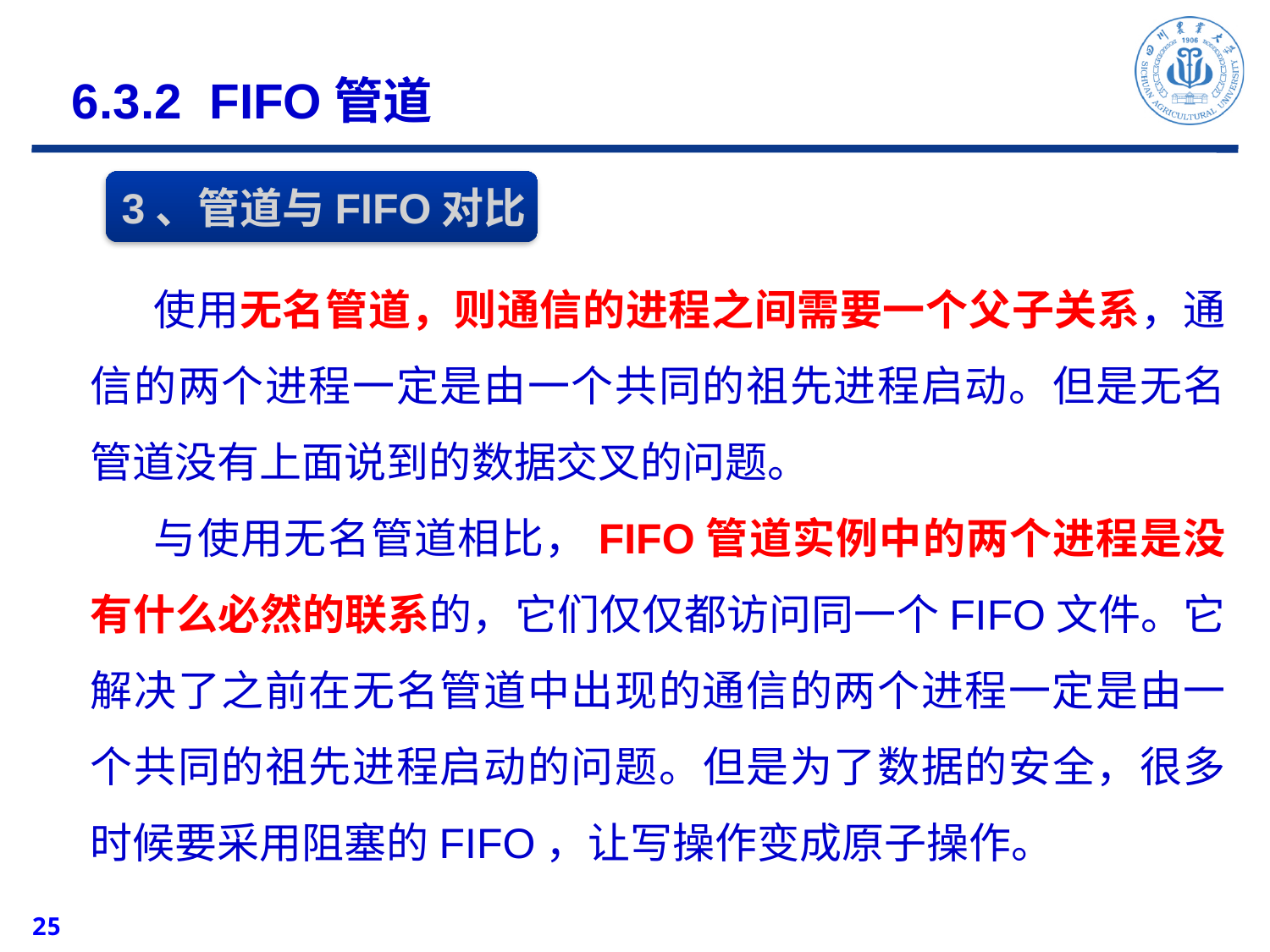

6.3.2  FIFO管道
3、管道与FIFO对比
使用无名管道，则通信的进程之间需要一个父子关系，通信的两个进程一定是由一个共同的祖先进程启动。但是无名管道没有上面说到的数据交叉的问题。
与使用无名管道相比，FIFO管道实例中的两个进程是没有什么必然的联系的，它们仅仅都访问同一个FIFO文件。它解决了之前在无名管道中出现的通信的两个进程一定是由一个共同的祖先进程启动的问题。但是为了数据的安全，很多时候要采用阻塞的FIFO，让写操作变成原子操作。